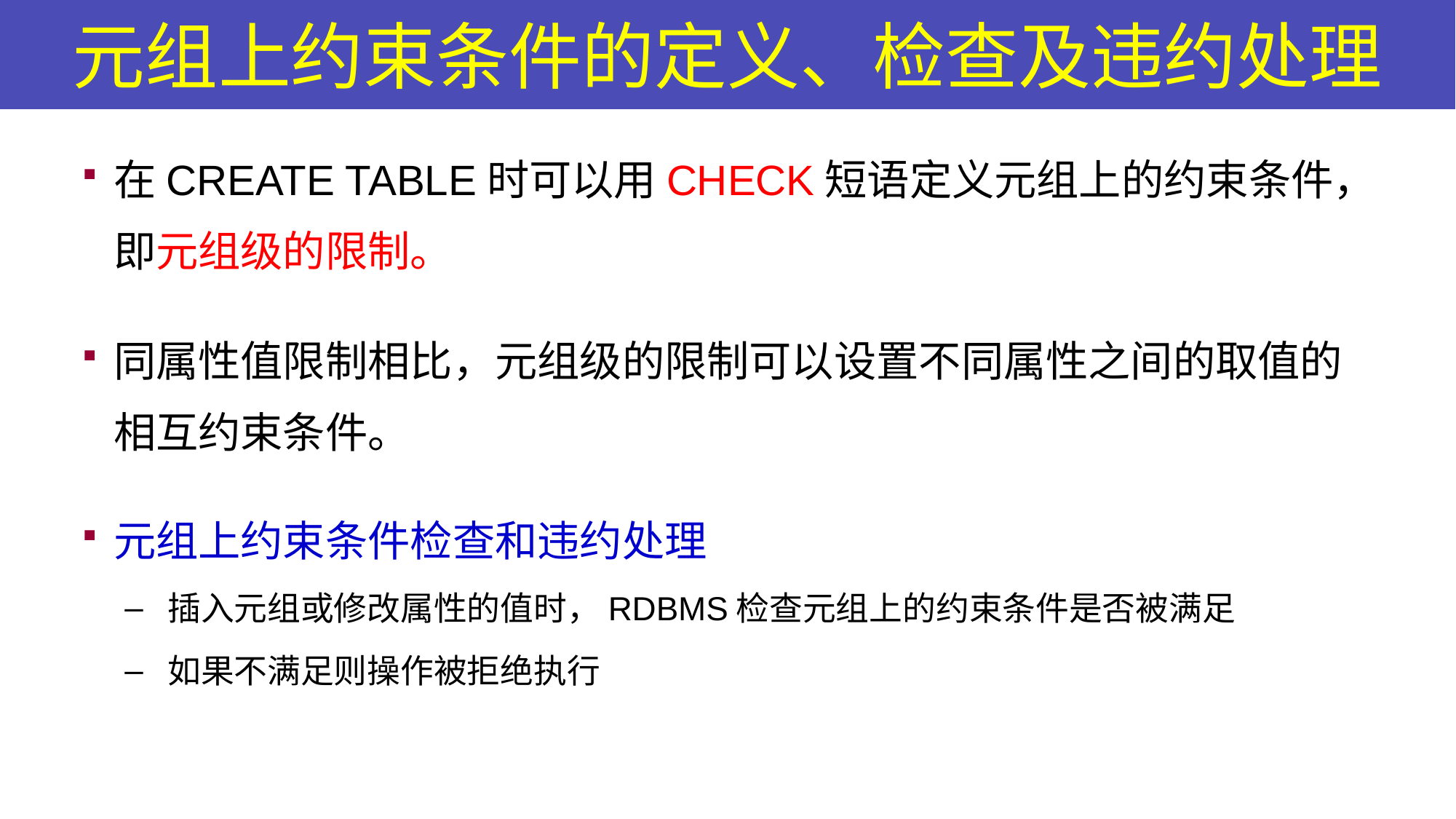

# 元组上约束条件的定义、检查及违约处理
在CREATE TABLE时可以用CHECK短语定义元组上的约束条件，即元组级的限制。

同属性值限制相比，元组级的限制可以设置不同属性之间的取值的相互约束条件。

元组上约束条件检查和违约处理
插入元组或修改属性的值时，RDBMS检查元组上的约束条件是否被满足
如果不满足则操作被拒绝执行
23